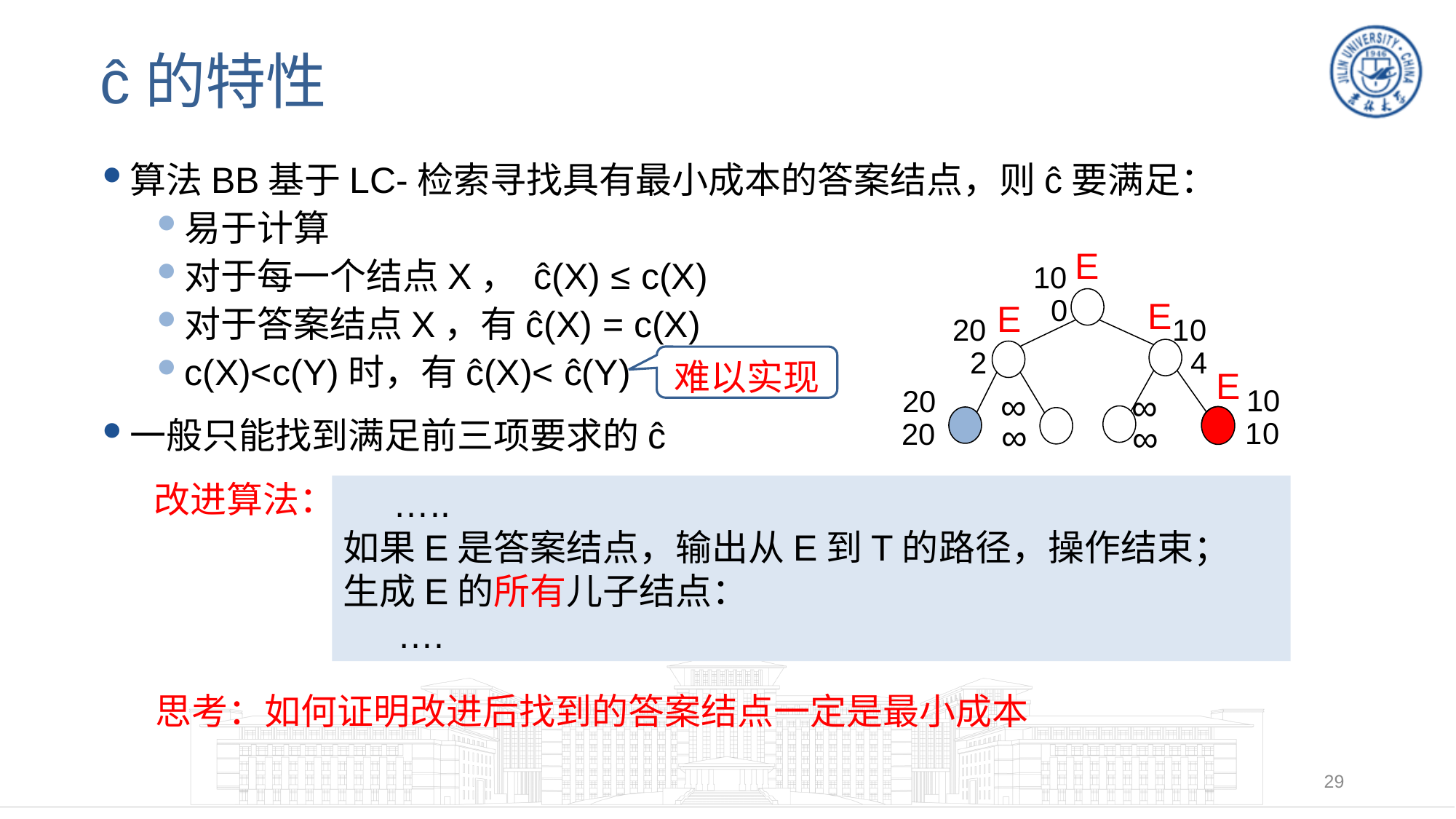

# ĉ的特性
算法BB基于LC-检索寻找具有最小成本的答案结点，则ĉ要满足：
易于计算
对于每一个结点X， ĉ(X) ≤ c(X)
对于答案结点X，有ĉ(X) = c(X)
c(X)<c(Y)时，有ĉ(X)< ĉ(Y)
一般只能找到满足前三项要求的ĉ

E
10
0

20
10
2
4
10
20
∞
∞
10
∞
20
∞

E
E
难以实现

E

改进算法：
     …..
如果E是答案结点，输出从E到T的路径，操作结束；
生成E的所有儿子结点：
….
思考：如何证明改进后找到的答案结点一定是最小成本
29